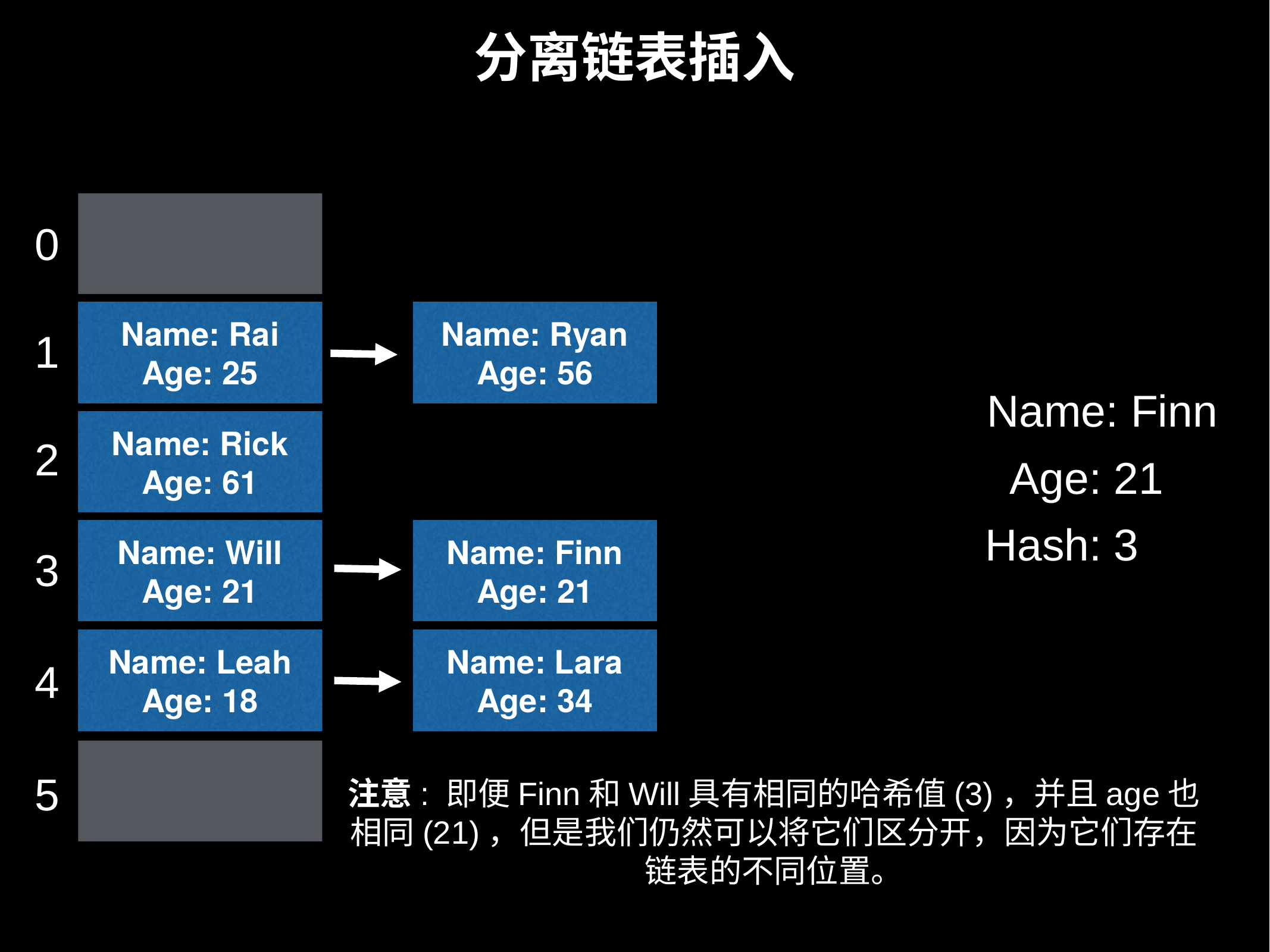

# 分离链表插入

0

Name: Rai
Age: 25
Name: Ryan
Age: 56
1

Name: Finn

Name: Rick
Age: 61
2
Age: 21
Hash: 3

Name: Will
Age: 21
Name: Finn
Age: 21
3

Name: Leah
Age: 18
Name: Lara
Age: 34

4

5
注意: 即便Finn和Will具有相同的哈希值(3)，并且age也相同(21)，但是我们仍然可以将它们区分开，因为它们存在链表的不同位置。